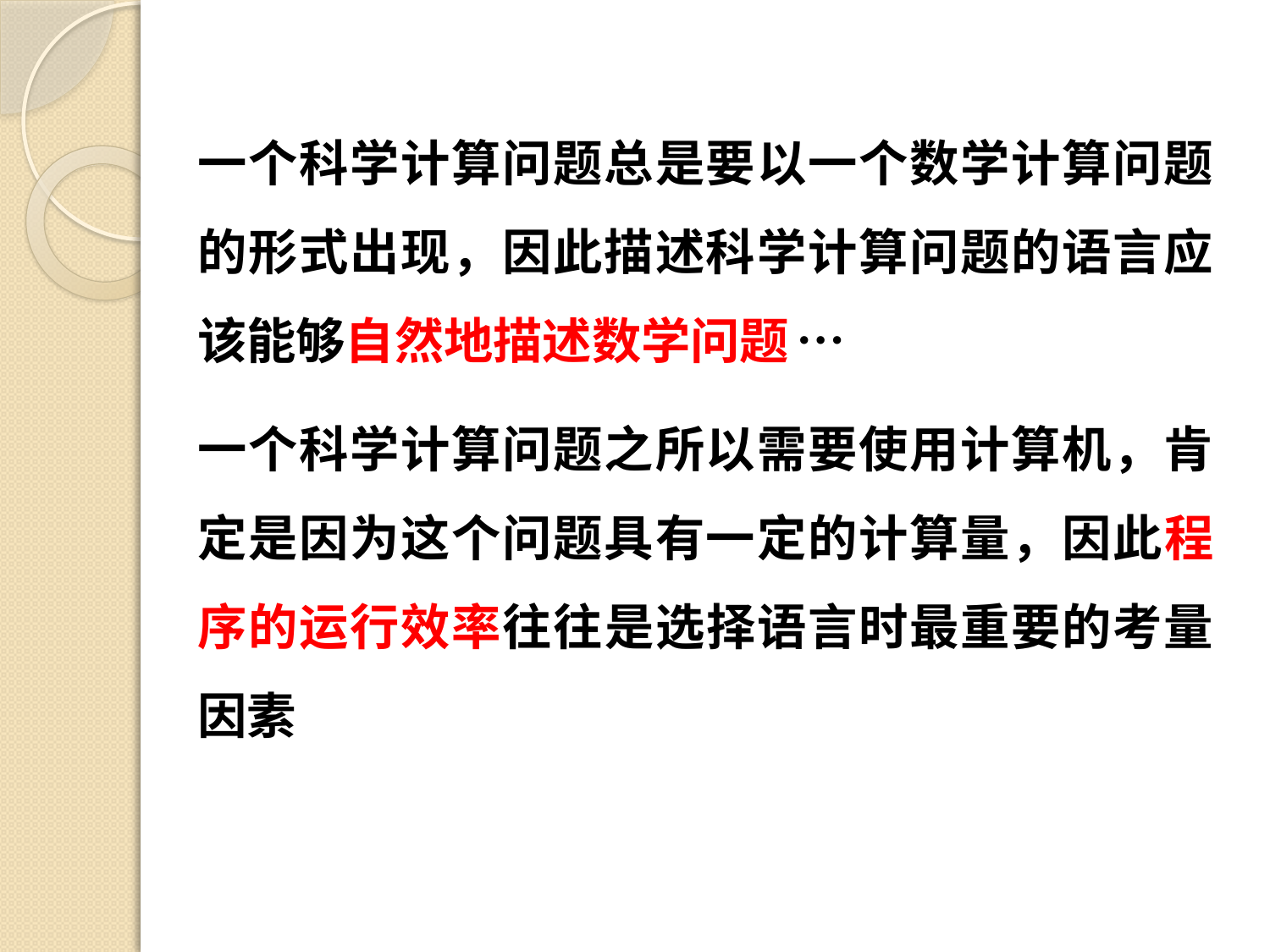

一个科学计算问题总是要以一个数学计算问题的形式出现，因此描述科学计算问题的语言应该能够自然地描述数学问题 …
一个科学计算问题之所以需要使用计算机，肯定是因为这个问题具有一定的计算量，因此程序的运行效率往往是选择语言时最重要的考量因素